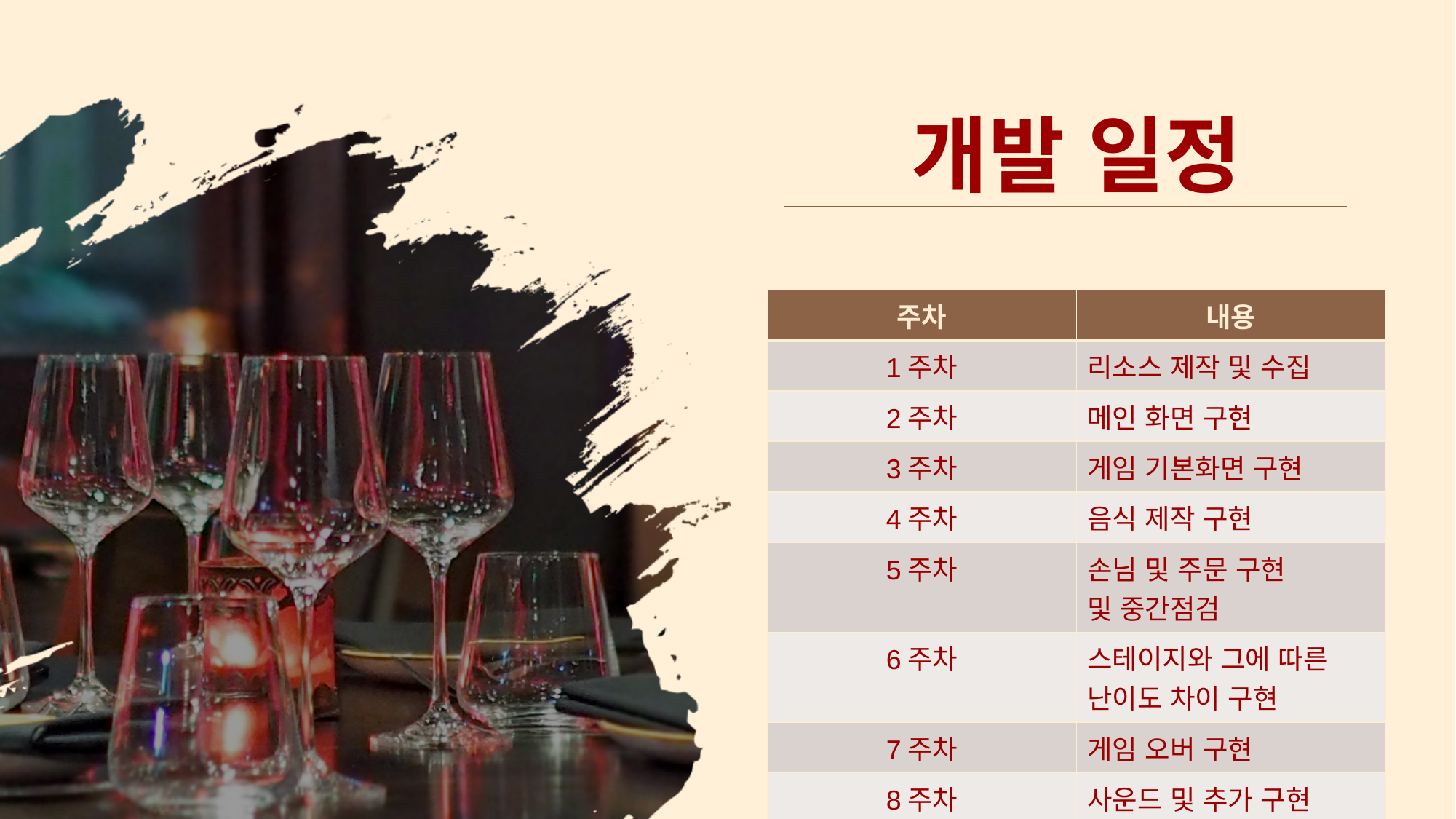

# 개발 일정
| 주차 | 내용 |
| --- | --- |
| 1주차 | 리소스 제작 및 수집 |
| 2주차 | 메인 화면 구현 |
| 3주차 | 게임 기본화면 구현 |
| 4주차 | 음식 제작 구현 |
| 5주차 | 손님 및 주문 구현 및 중간점검 |
| 6주차 | 스테이지와 그에 따른 난이도 차이 구현 |
| 7주차 | 게임 오버 구현 |
| 8주차 | 사운드 및 추가 구현 |
| 9주차 | 테스트 및 밸런스 조절 |